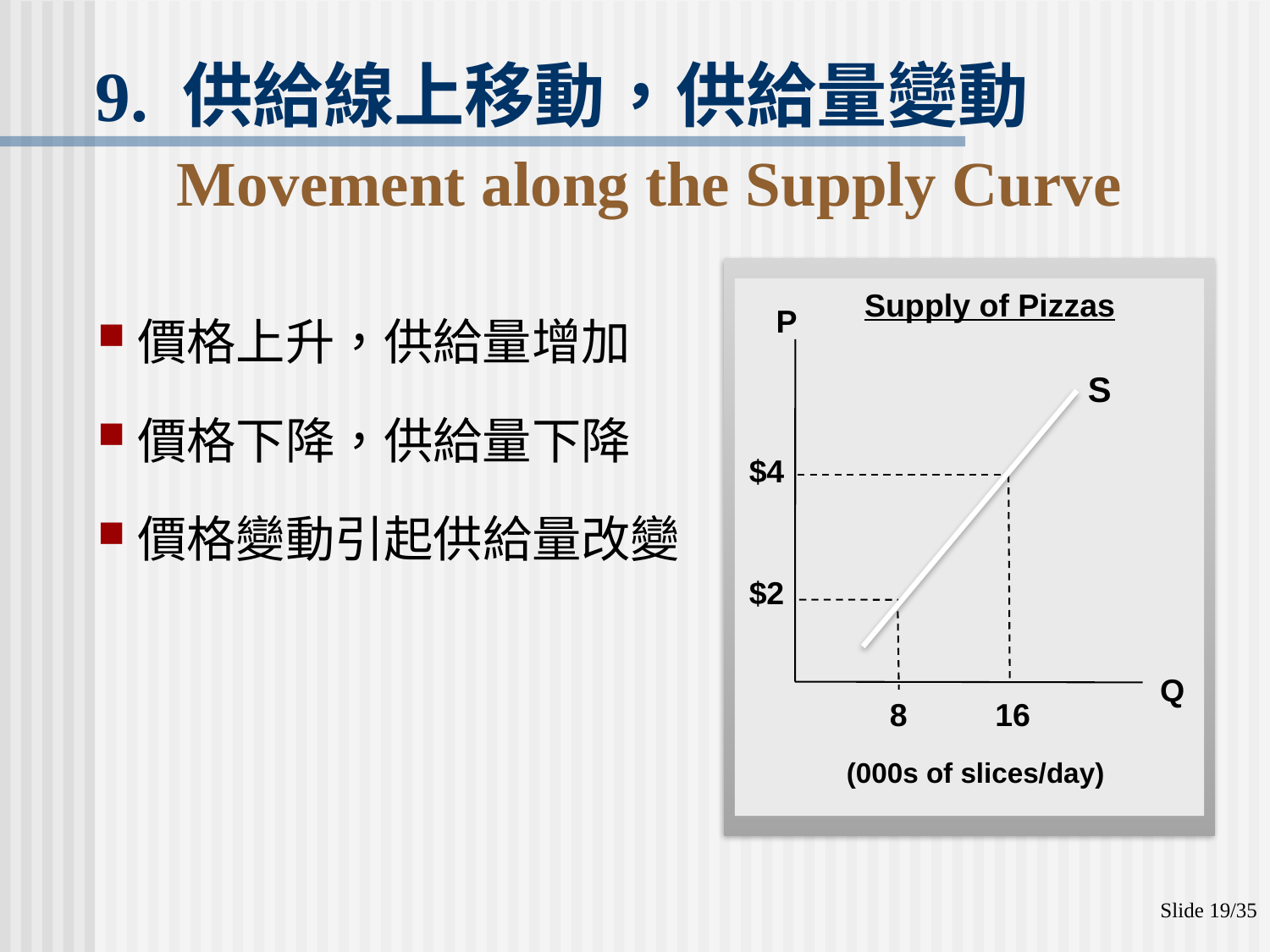

9. 供給線上移動，供給量變動
    Movement along the Supply Curve

價格上升，供給量增加
價格下降，供給量下降
價格變動引起供給量改變

Supply of Pizzas
P
S
Q
(000s of slices/day)
$4
$2
16
8
Slide 19/35